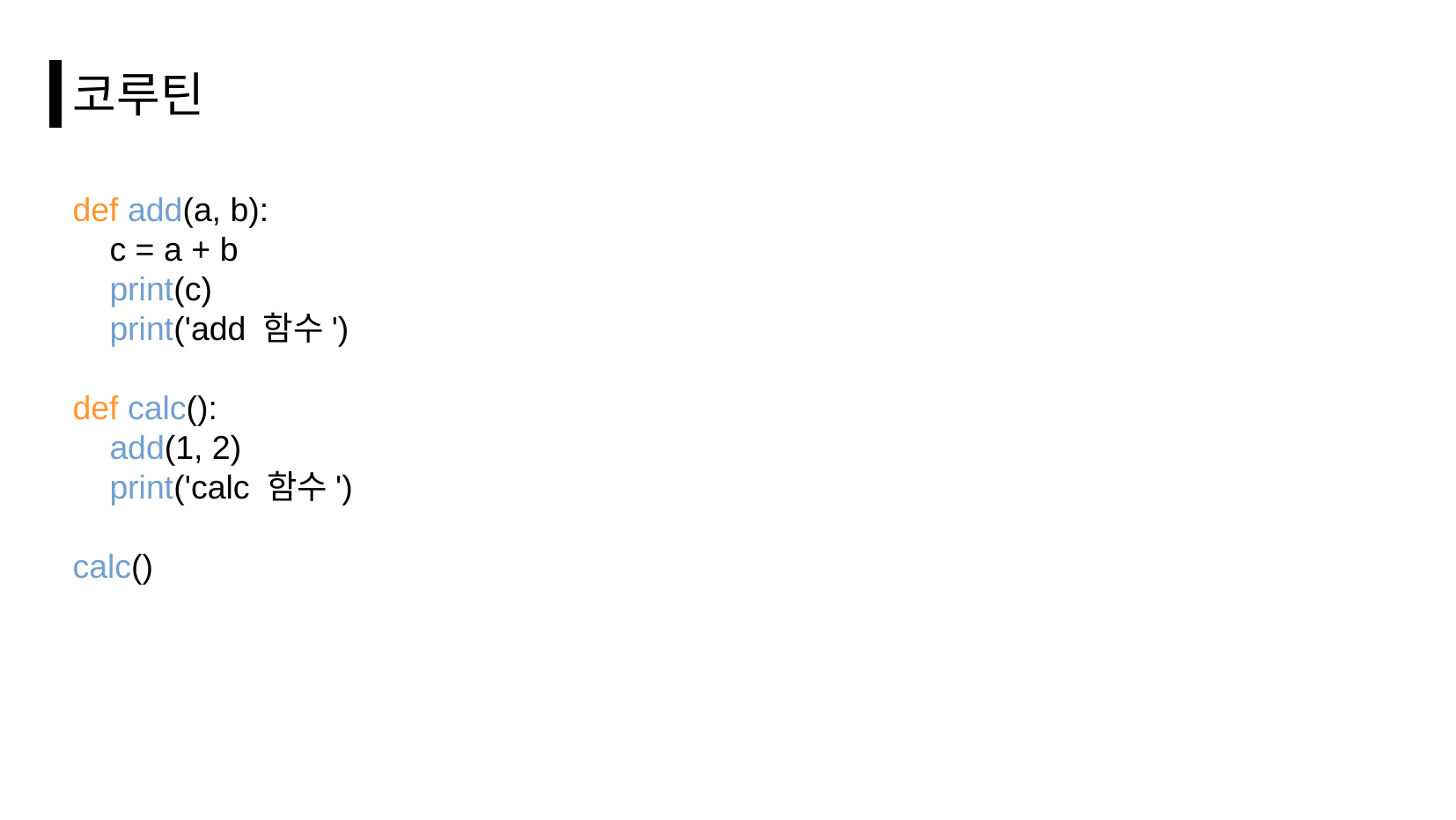

# 코루틴

def add(a, b):
    c = a + b
    print(c)
    print('add 함수')

def calc():
    add(1, 2)
    print('calc 함수')

calc()